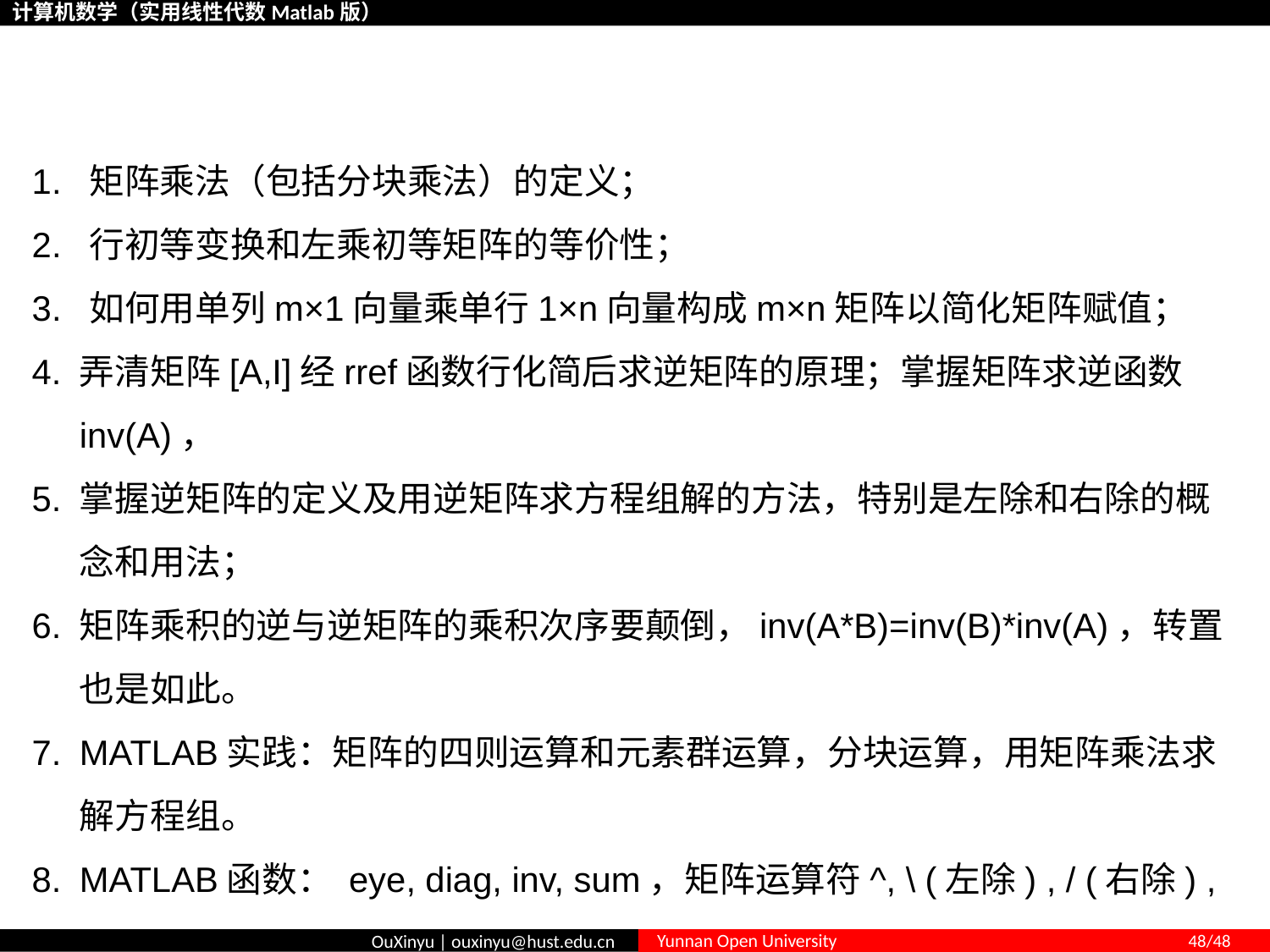

# 第二章要求掌握的概念和计算
1.  矩阵乘法（包括分块乘法）的定义；
2.  行初等变换和左乘初等矩阵的等价性；
3.  如何用单列m×1向量乘单行1×n向量构成m×n矩阵以简化矩阵赋值；
弄清矩阵[A,I]经rref函数行化简后求逆矩阵的原理；掌握矩阵求逆函数inv(A)，
掌握逆矩阵的定义及用逆矩阵求方程组解的方法，特别是左除和右除的概念和用法；
矩阵乘积的逆与逆矩阵的乘积次序要颠倒，inv(A*B)=inv(B)*inv(A)，转置也是如此。
MATLAB实践：矩阵的四则运算和元素群运算，分块运算，用矩阵乘法求解方程组。
MATLAB函数： eye, diag, inv, sum，矩阵运算符^, \ (左除) , / (右除) ,